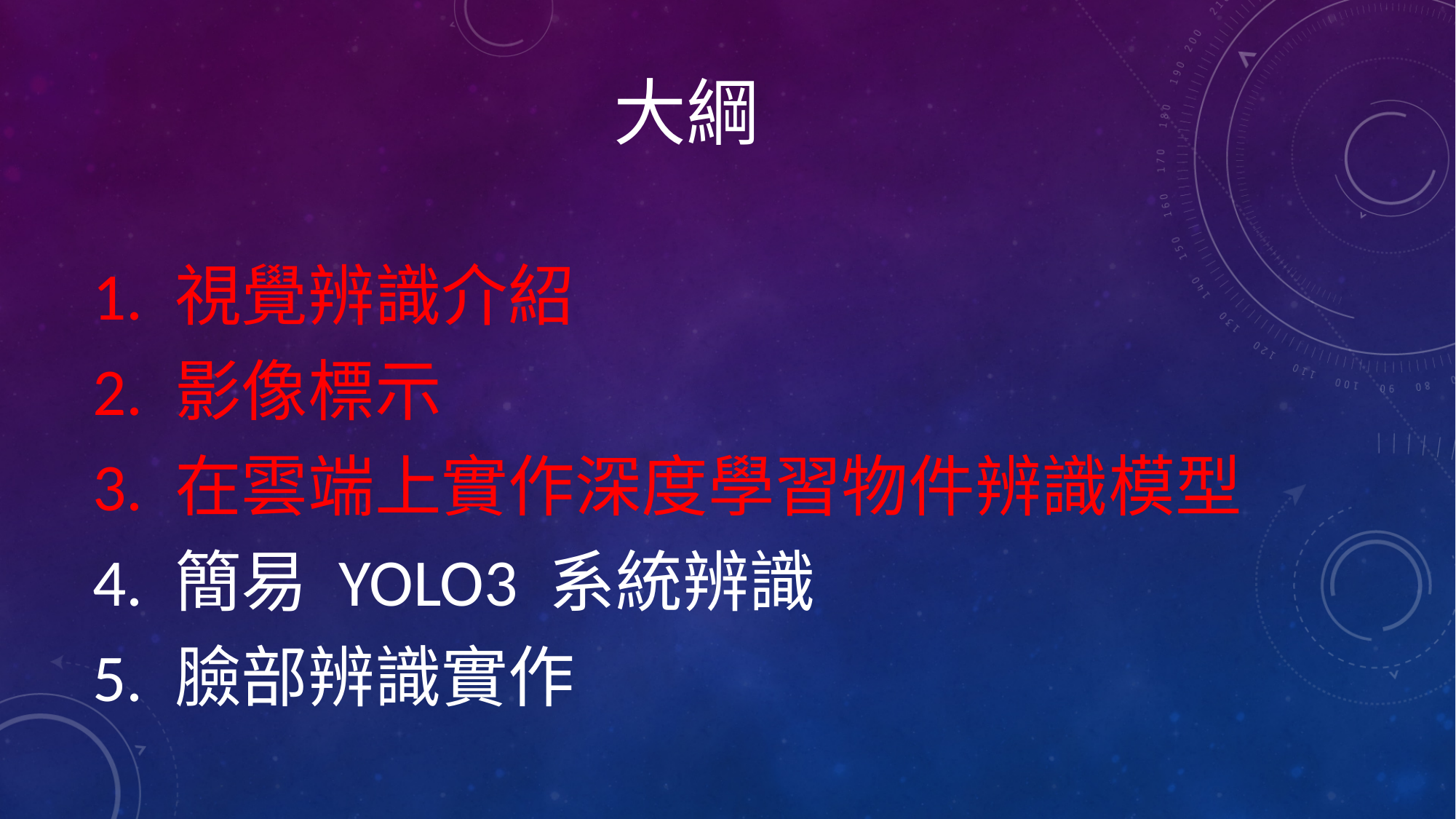

# 大綱
1. 視覺辨識介紹
2. 影像標示
3. 在雲端上實作深度學習物件辨識模型
4. 簡易 YOLO3 系統辨識
5. 臉部辨識實作